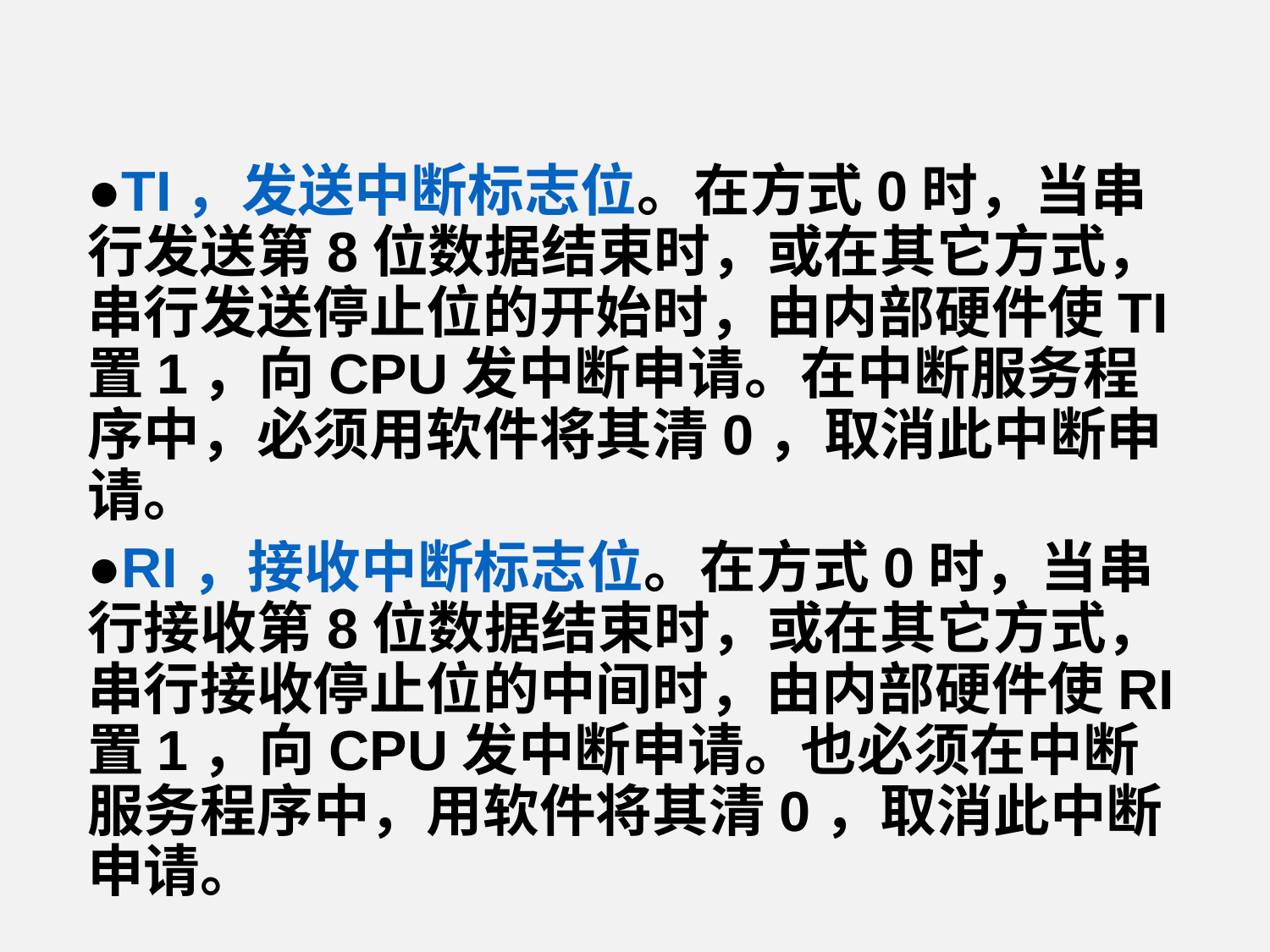

●TI，发送中断标志位。在方式0时，当串行发送第8位数据结束时，或在其它方式，串行发送停止位的开始时，由内部硬件使TI置1，向CPU发中断申请。在中断服务程序中，必须用软件将其清0，取消此中断申请。
●RI，接收中断标志位。在方式0时，当串行接收第8位数据结束时，或在其它方式，串行接收停止位的中间时，由内部硬件使RI置1，向CPU发中断申请。也必须在中断服务程序中，用软件将其清0，取消此中断申请。